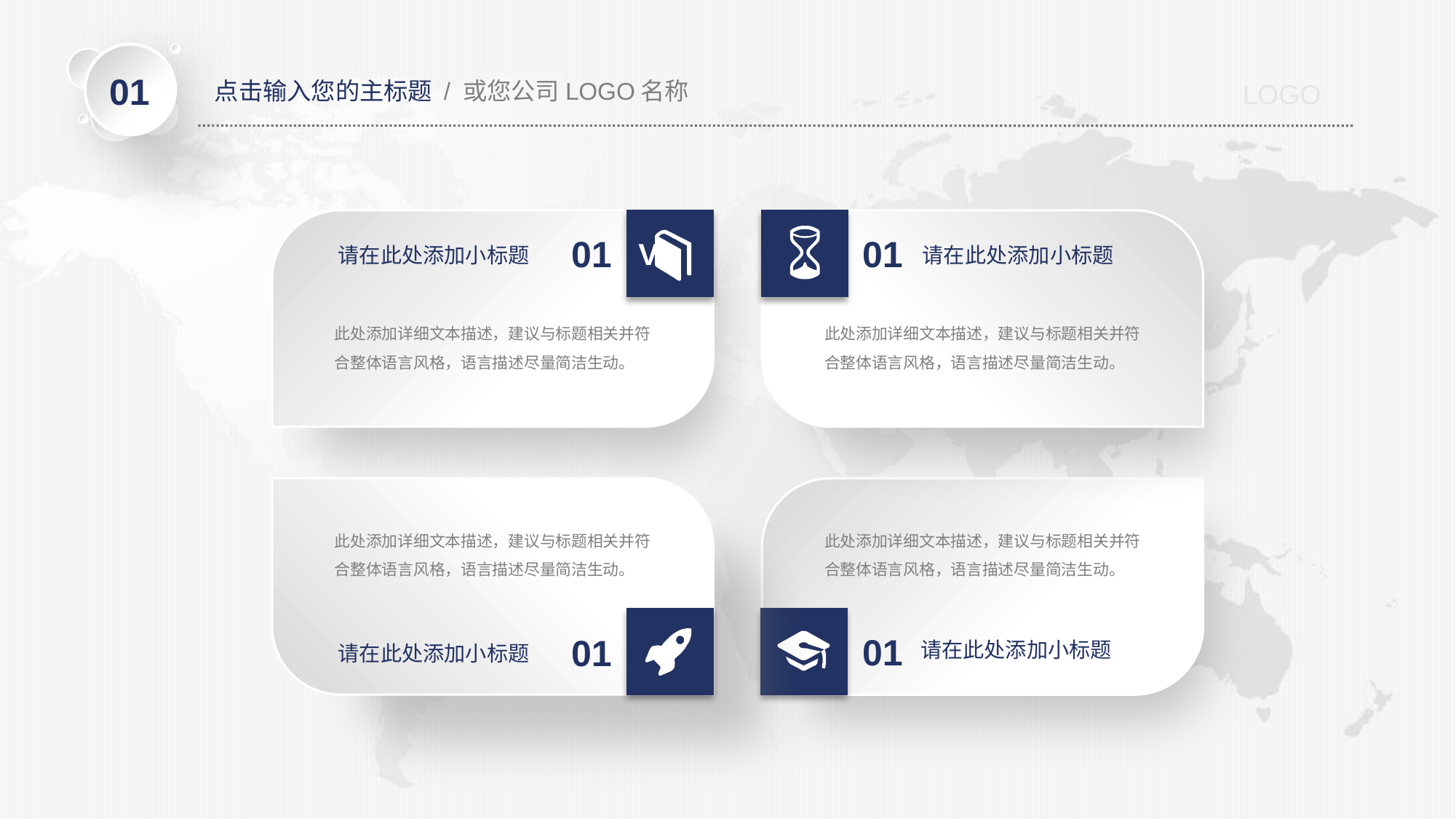

01

点击输入您的主标题 / 或您公司LOGO名称
LOGO

01
请在此处添加小标题
此处添加详细文本描述，建议与标题相关并符合整体语言风格，语言描述尽量简洁生动。

V
01
请在此处添加小标题
此处添加详细文本描述，建议与标题相关并符合整体语言风格，语言描述尽量简洁生动。

此处添加详细文本描述，建议与标题相关并符合整体语言风格，语言描述尽量简洁生动。

01

请在此处添加小标题

此处添加详细文本描述，建议与标题相关并符合整体语言风格，语言描述尽量简洁生动。

01

请在此处添加小标题